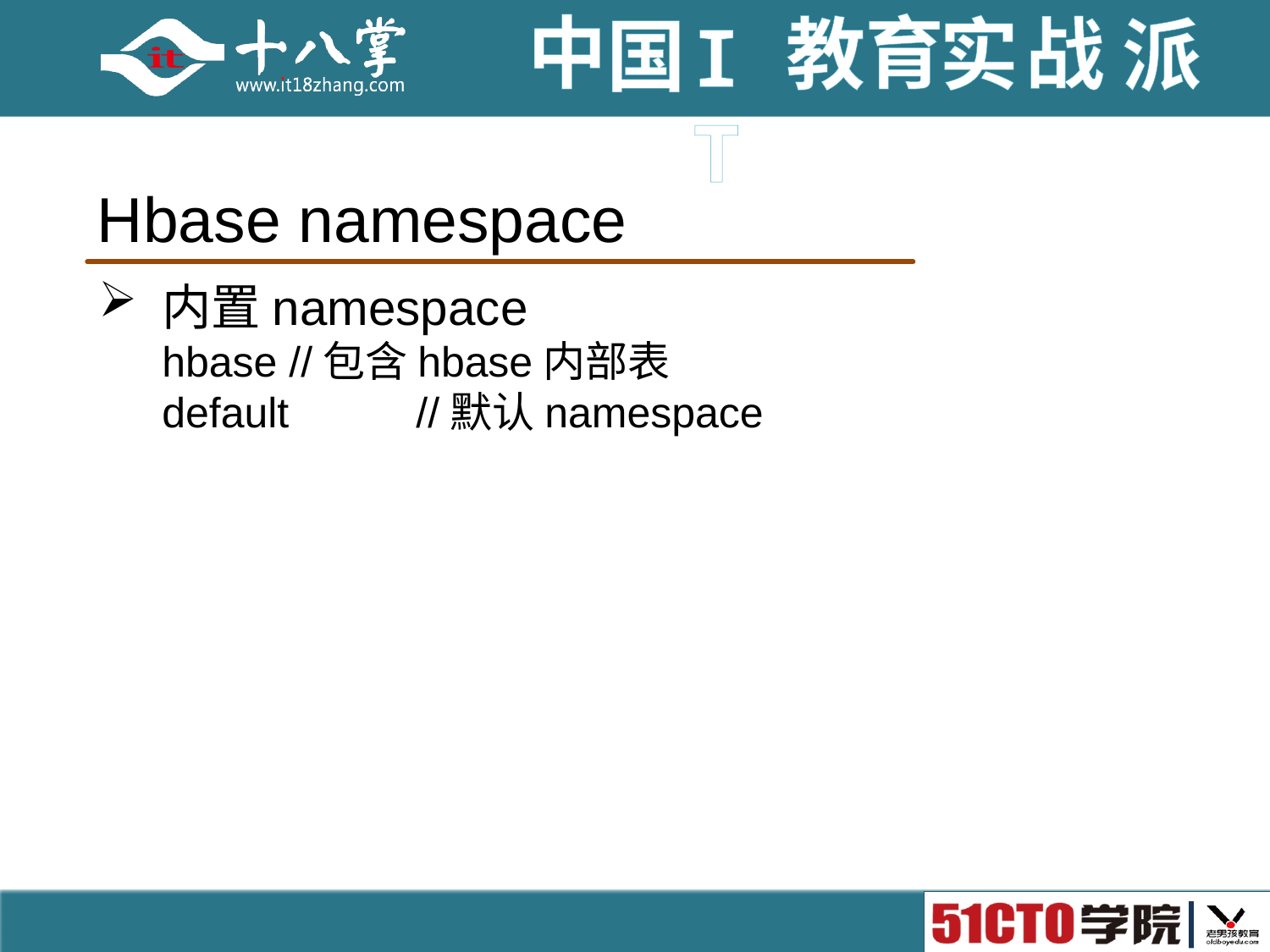

# Hbase namespace
内置namespace
hbase	//包含hbase内部表
default	//默认namespace